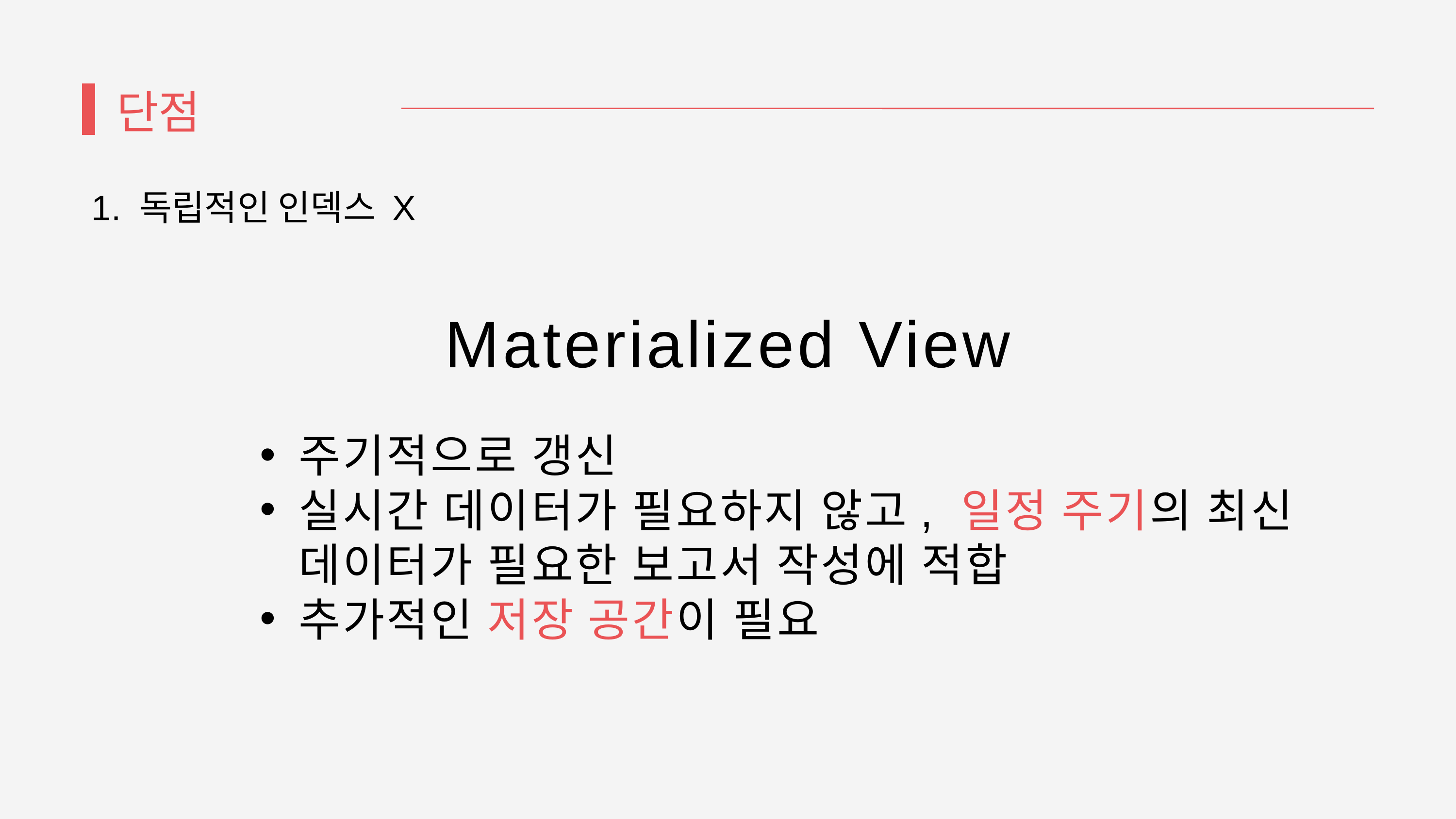

단점

 1. 독립적인 인덱스 X
Materialized View
주기적으로 갱신
실시간 데이터가 필요하지 않고, 일정 주기의 최신 데이터가 필요한 보고서 작성에 적합
추가적인 저장 공간이 필요